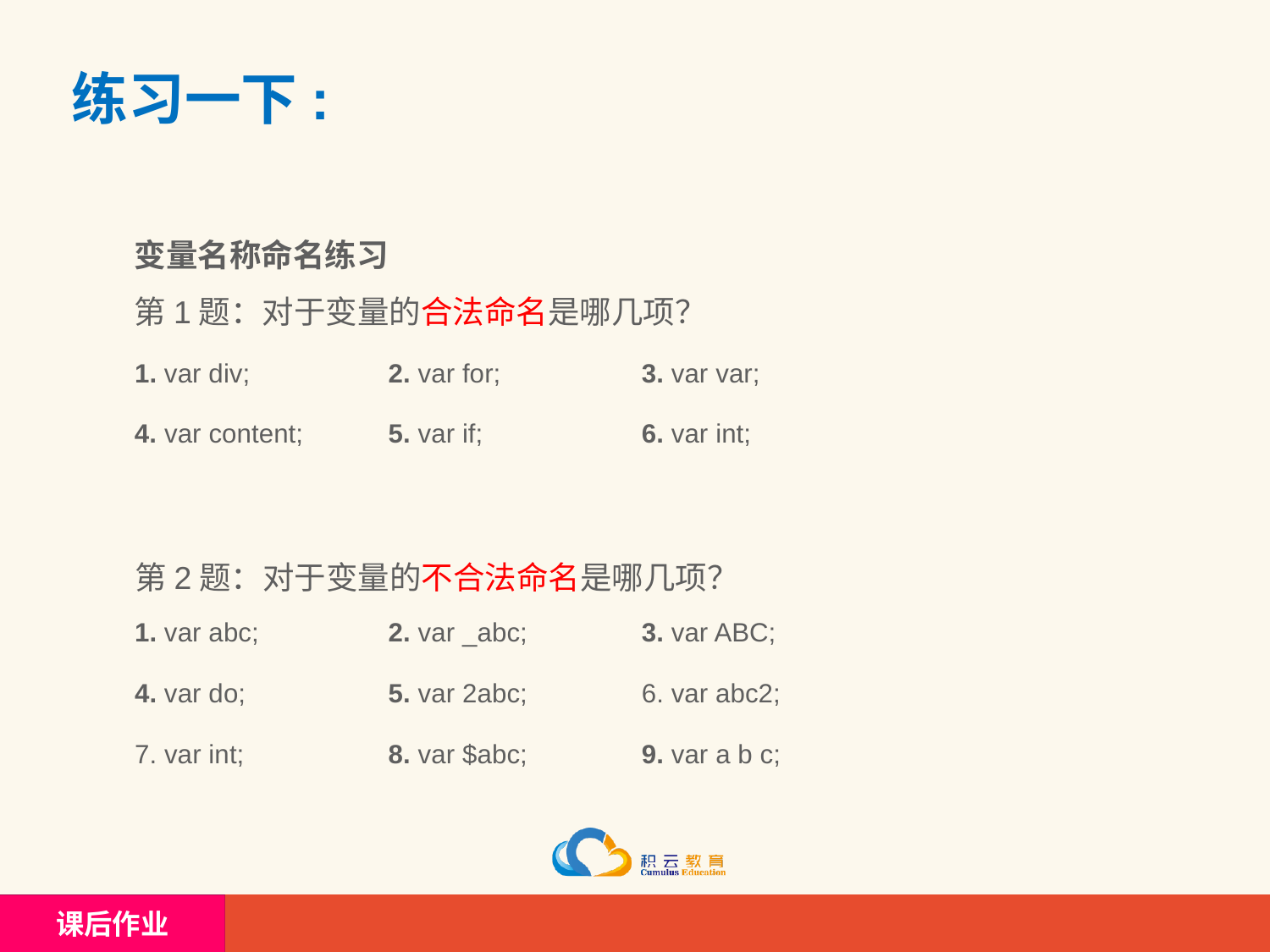

# 练习一下:

变量名称命名练习
第1题：对于变量的合法命名是哪几项？
1. var div;
2. var for;
3. var var;
4. var content;
5. var if;
6. var int;
第2题：对于变量的不合法命名是哪几项？
1. var abc;
2. var _abc;
3. var ABC;
4. var do;
5. var 2abc;
6. var abc2;
7. var int;
8. var $abc;
9. var a b c;